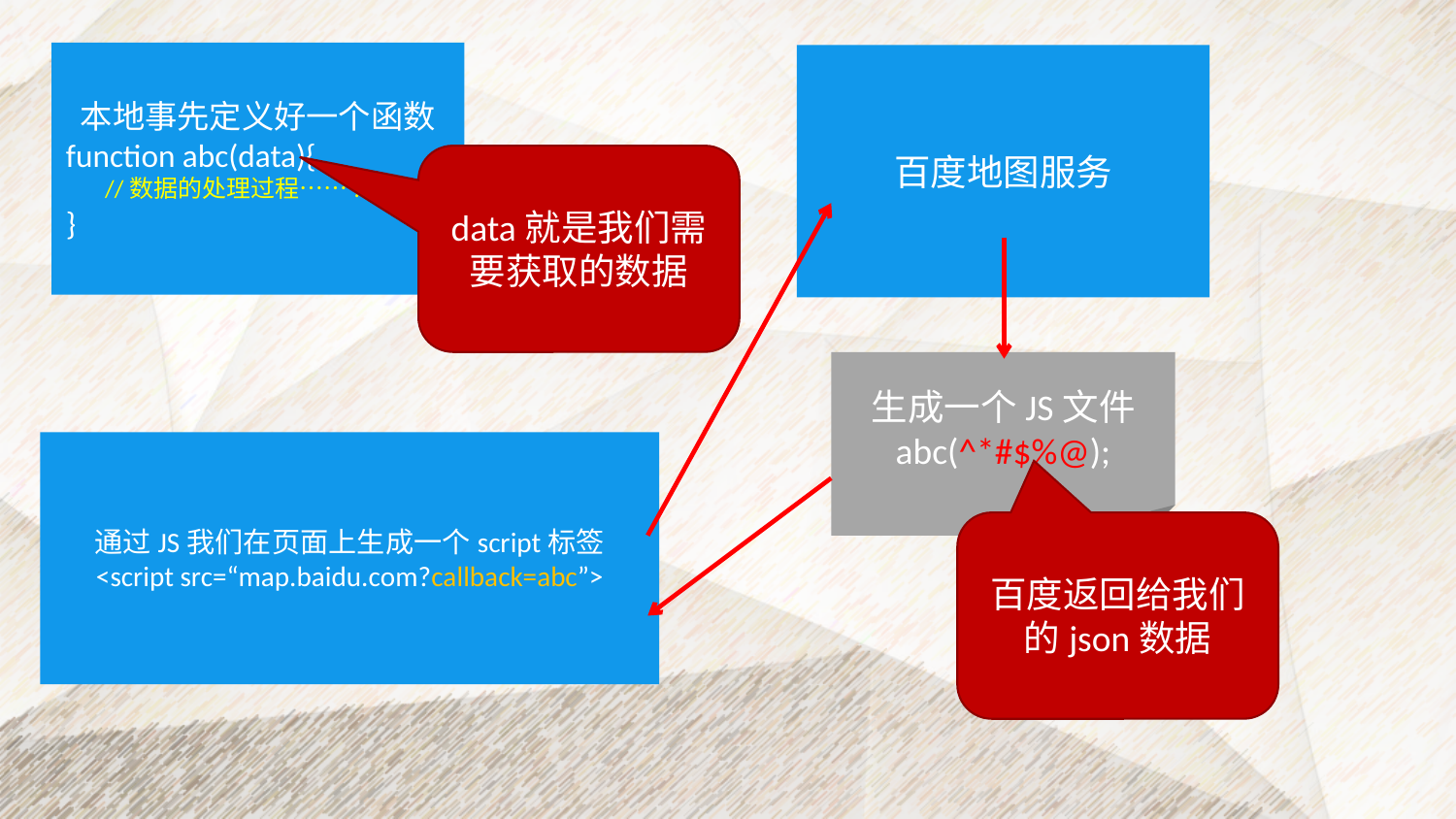

本地事先定义好一个函数
function abc(data){
       //数据的处理过程…….
}
百度地图服务
data就是我们需要获取的数据
生成一个JS文件
abc(^*#$%@);
通过JS我们在页面上生成一个script标签
<script src=“map.baidu.com?callback=abc”>
百度返回给我们的json数据